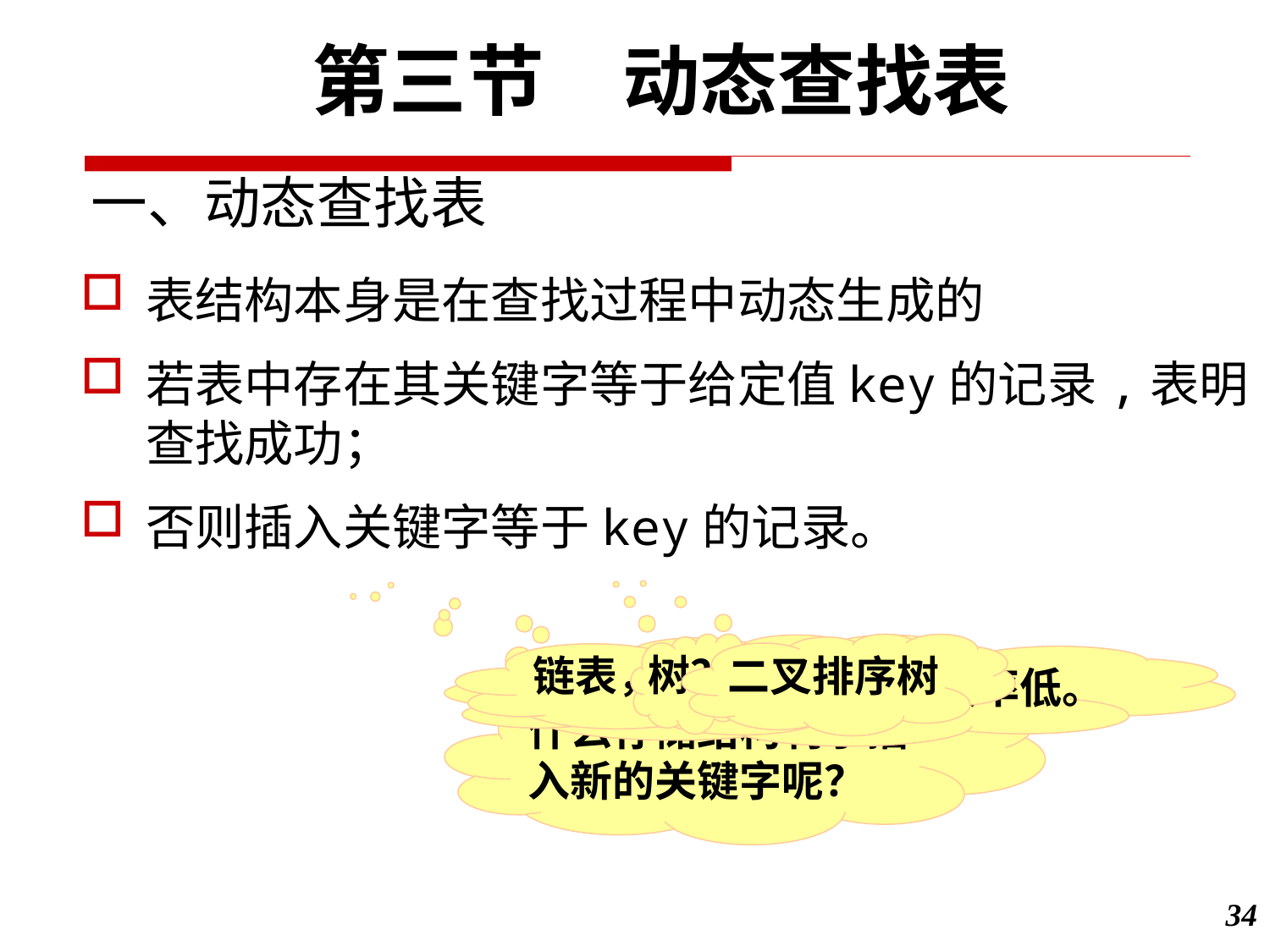

第三节　动态查找表
一、动态查找表
表结构本身是在查找过程中动态生成的
若表中存在其关键字等于给定值key的记录,表明查找成功；
否则插入关键字等于key的记录。
树？
二叉排序树
链表，查找效率低。
顺序表，移动元素，效率低。
什么存储结构利于插入新的关键字呢？
34